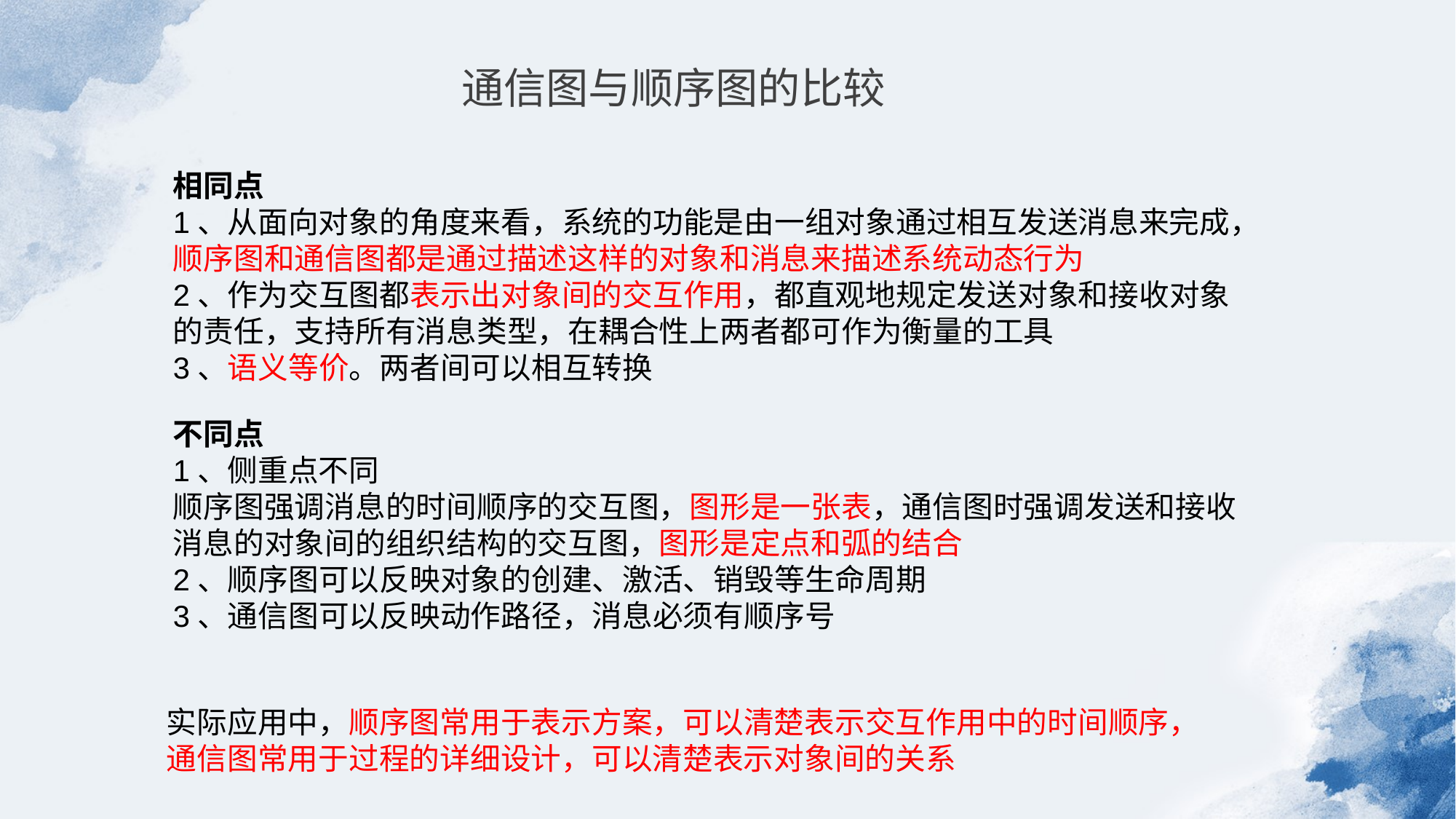

通信图与顺序图的比较

相同点
1、从面向对象的角度来看，系统的功能是由一组对象通过相互发送消息来完成，顺序图和通信图都是通过描述这样的对象和消息来描述系统动态行为
2、作为交互图都表示出对象间的交互作用，都直观地规定发送对象和接收对象的责任，支持所有消息类型，在耦合性上两者都可作为衡量的工具
3、语义等价。两者间可以相互转换
不同点
1、侧重点不同
顺序图强调消息的时间顺序的交互图，图形是一张表，通信图时强调发送和接收消息的对象间的组织结构的交互图，图形是定点和弧的结合
2、顺序图可以反映对象的创建、激活、销毁等生命周期
3、通信图可以反映动作路径，消息必须有顺序号
实际应用中，顺序图常用于表示方案，可以清楚表示交互作用中的时间顺序，通信图常用于过程的详细设计，可以清楚表示对象间的关系